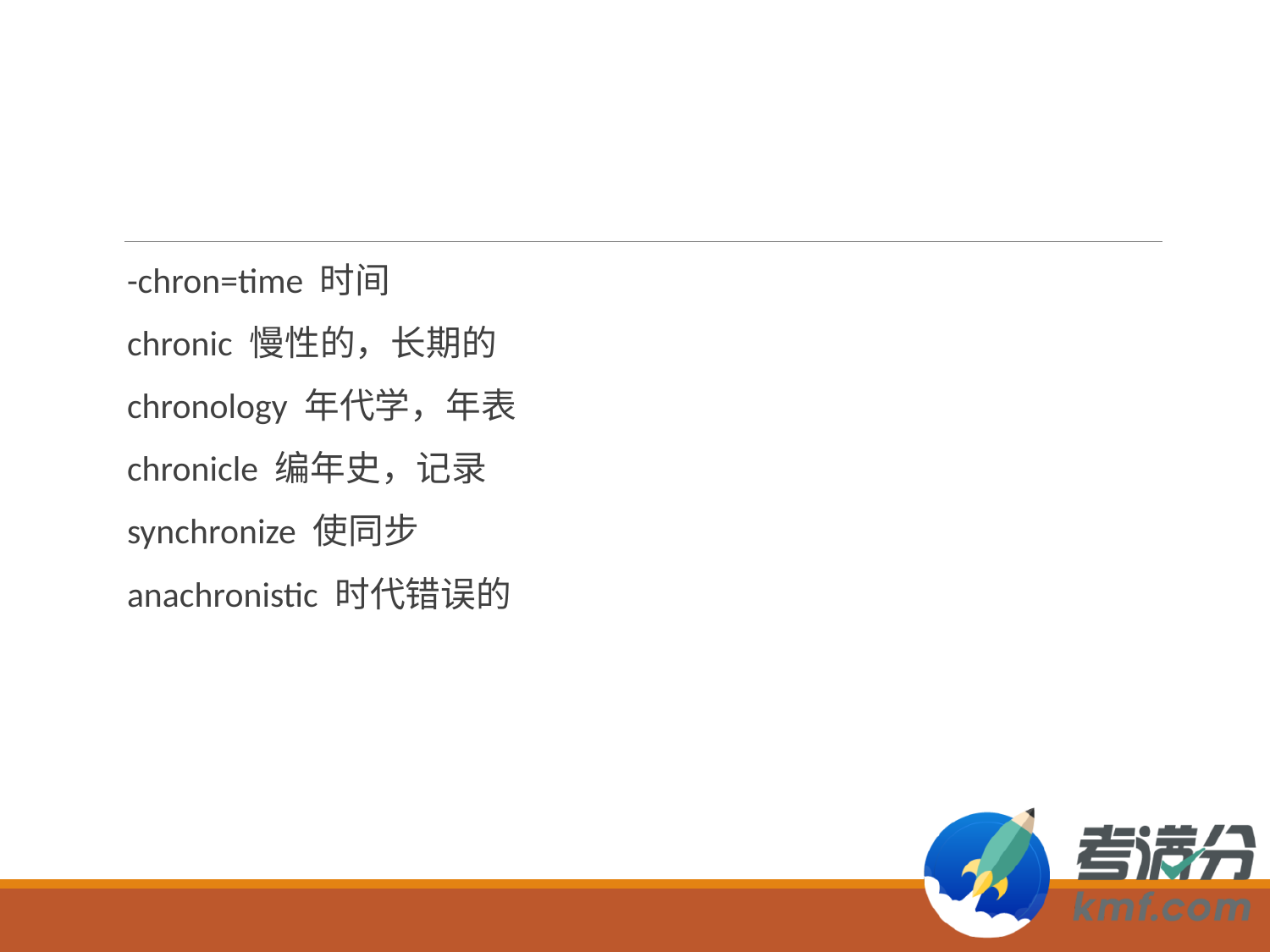

#
-chron=time 时间
chronic 慢性的，长期的
chronology 年代学，年表
chronicle 编年史，记录
synchronize 使同步
anachronistic 时代错误的